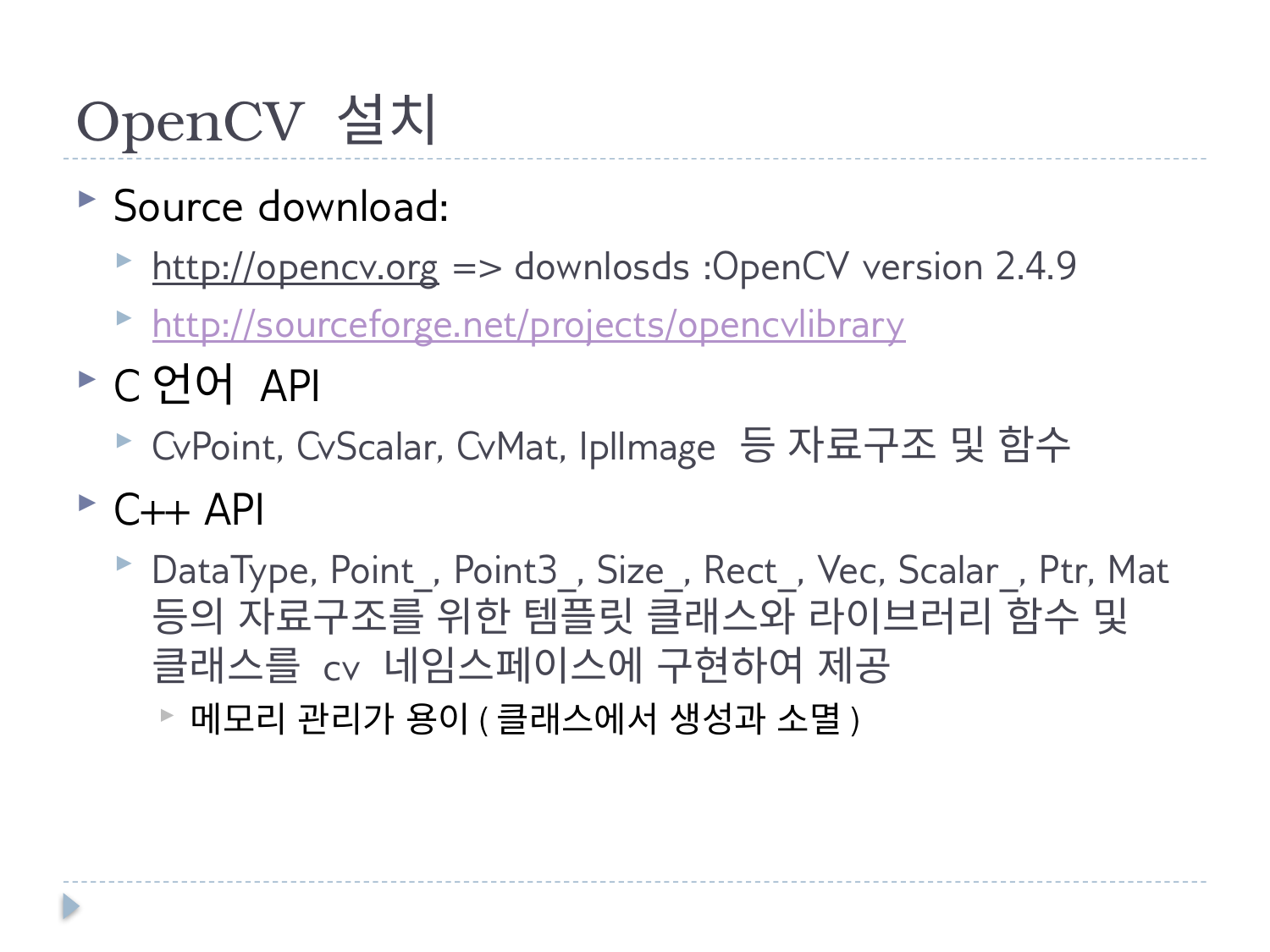

# OpenCV 설치
Source download:
http://opencv.org => downlosds :OpenCV version 2.4.9
http://sourceforge.net/projects/opencvlibrary
C언어 API
CvPoint, CvScalar, CvMat, IplImage 등 자료구조 및 함수
C++ API
DataType, Point_, Point3_, Size_, Rect_, Vec, Scalar_, Ptr, Mat 등의 자료구조를 위한 템플릿 클래스와 라이브러리 함수 및 클래스를 cv 네임스페이스에 구현하여 제공
메모리 관리가 용이(클래스에서 생성과 소멸)